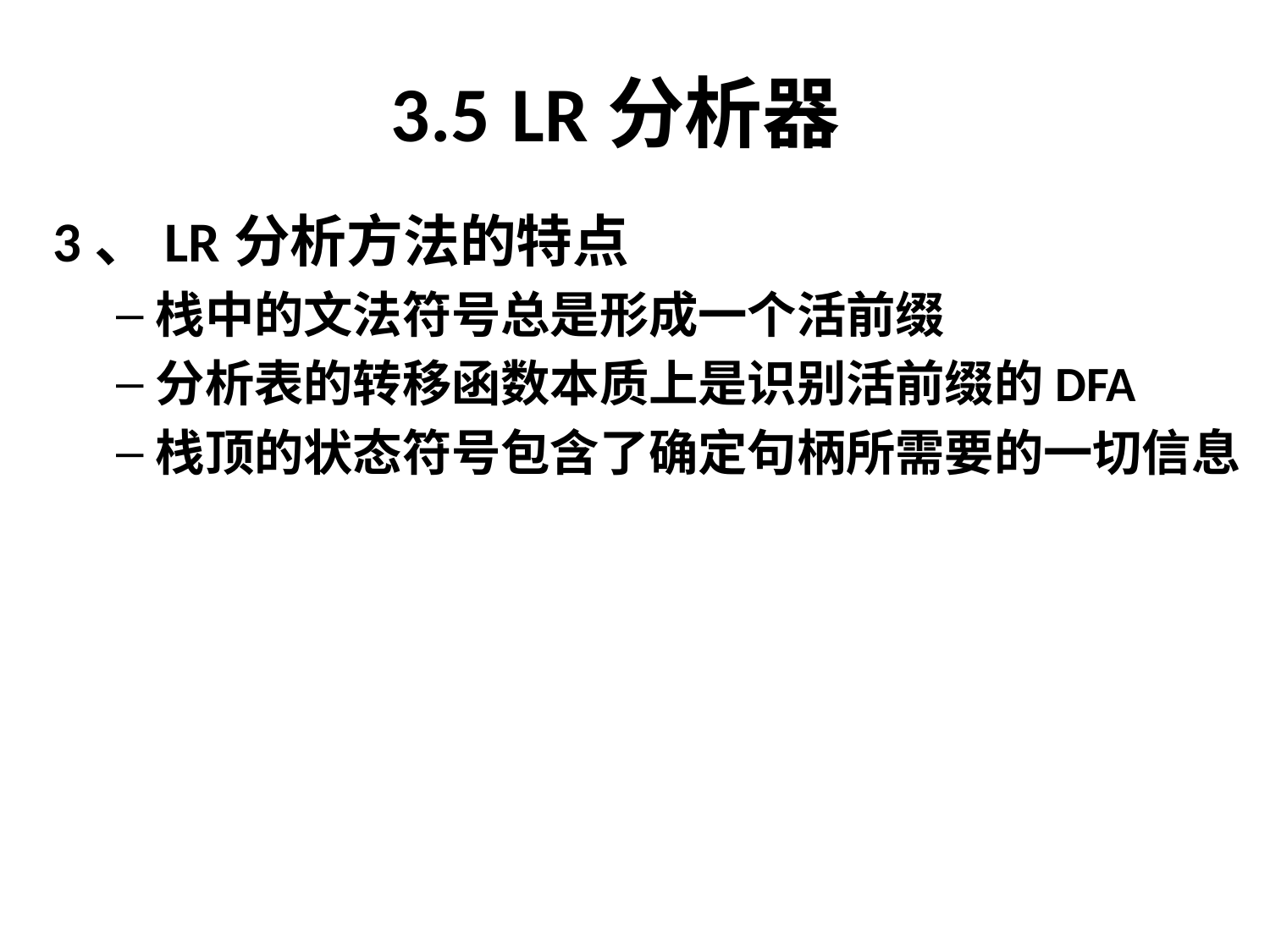

# 3.5 LR分析器
3、LR分析方法的特点
栈中的文法符号总是形成一个活前缀
分析表的转移函数本质上是识别活前缀的DFA
栈顶的状态符号包含了确定句柄所需要的一切信息